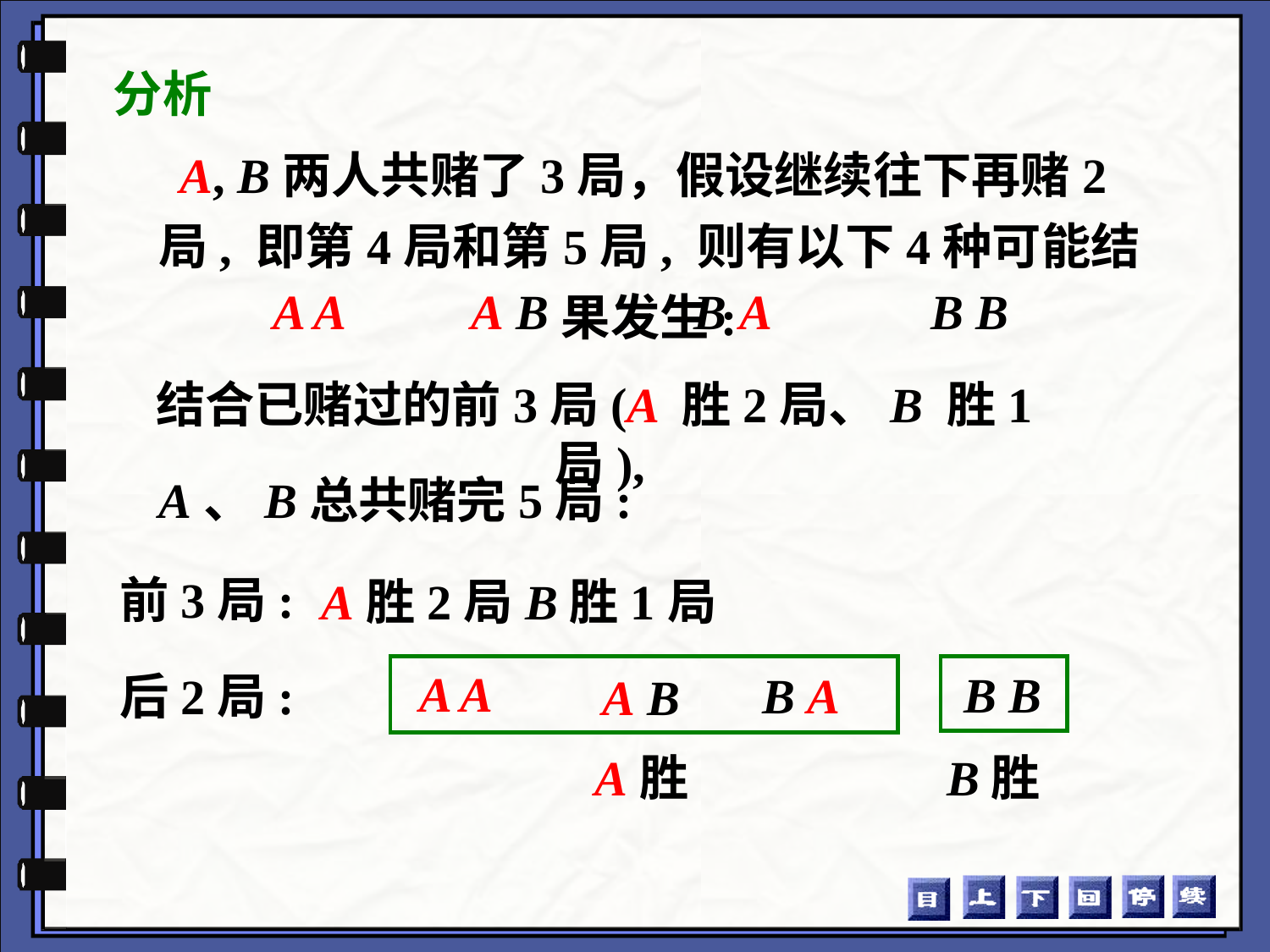

.
分析
A, B两人共赌了3局，假设继续往下再赌2局, 即第4局和第5局, 则有以下4种可能结果发生:
A A
A B
 B A
B B
结合已赌过的前3局(A 胜2局、B 胜1局),
A、B总共赌完5局:
前3局:
A胜2局B胜1局

A A
B B
 B A
后2局:
A B
A胜
B胜